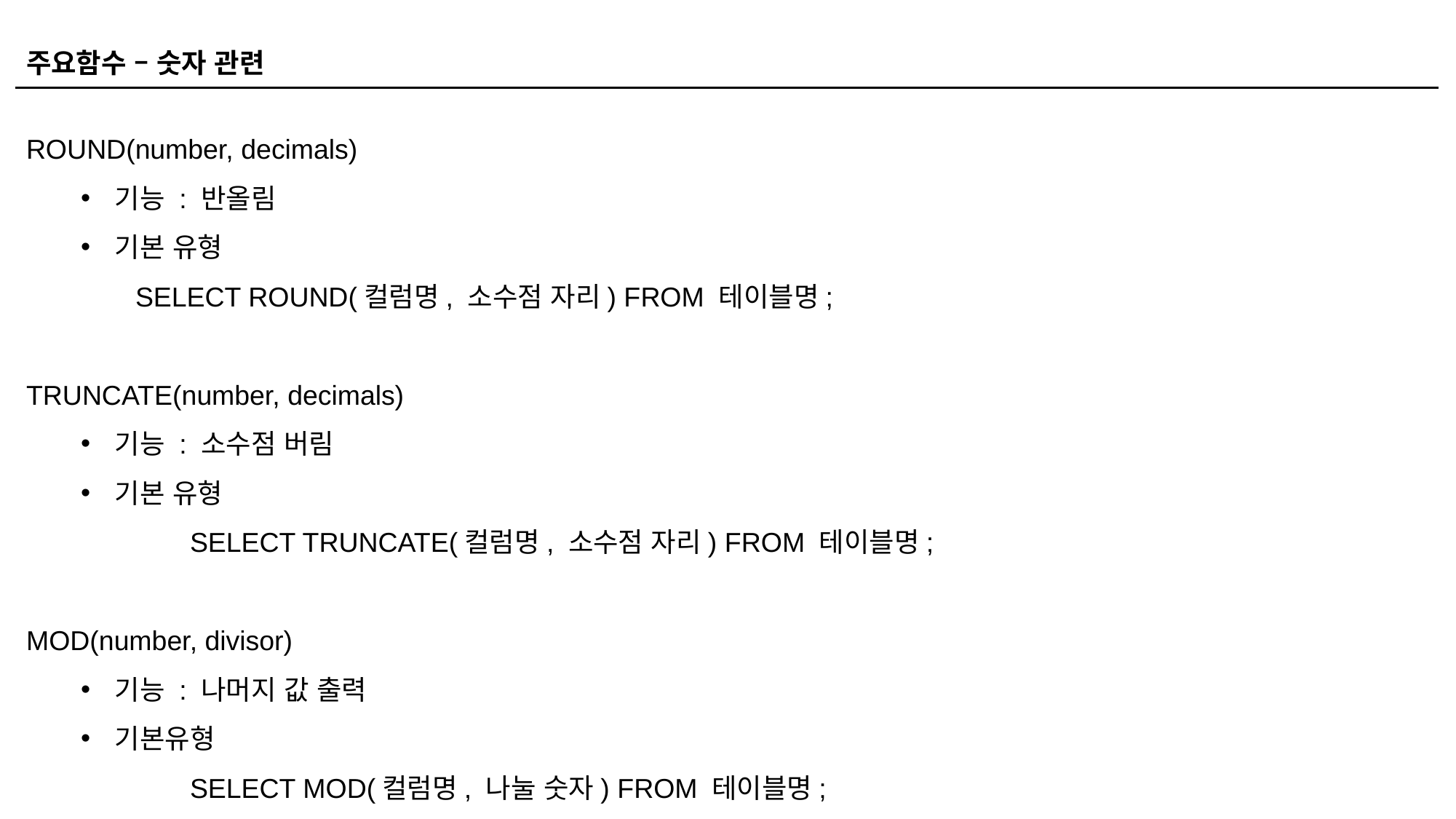

주요함수 – 숫자 관련
ROUND(number, decimals)
기능 : 반올림
기본 유형
	SELECT ROUND(컬럼명, 소수점 자리) FROM 테이블명;

TRUNCATE(number, decimals)
기능 : 소수점 버림
기본 유형
 	SELECT TRUNCATE(컬럼명, 소수점 자리) FROM 테이블명;

MOD(number, divisor)
기능 : 나머지 값 출력
기본유형
	SELECT MOD(컬럼명, 나눌 숫자) FROM 테이블명;